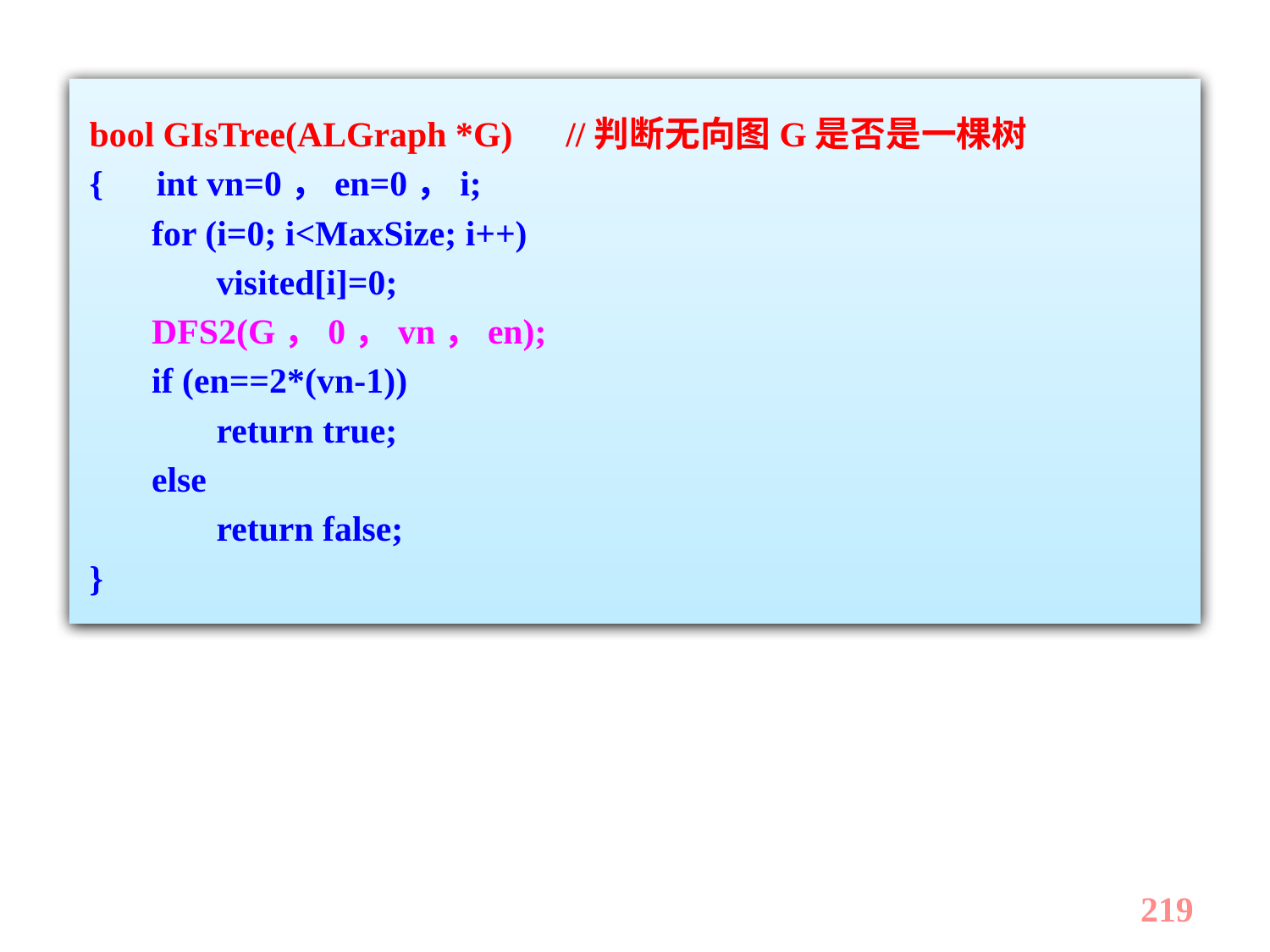

bool GIsTree(ALGraph *G)      //判断无向图G是否是一棵树
{      int vn=0，en=0，i;
       for (i=0; i<MaxSize; i++)
	visited[i]=0;
       DFS2(G，0，vn，en);
       if (en==2*(vn-1))
	return true;
       else
	return false;
}
219